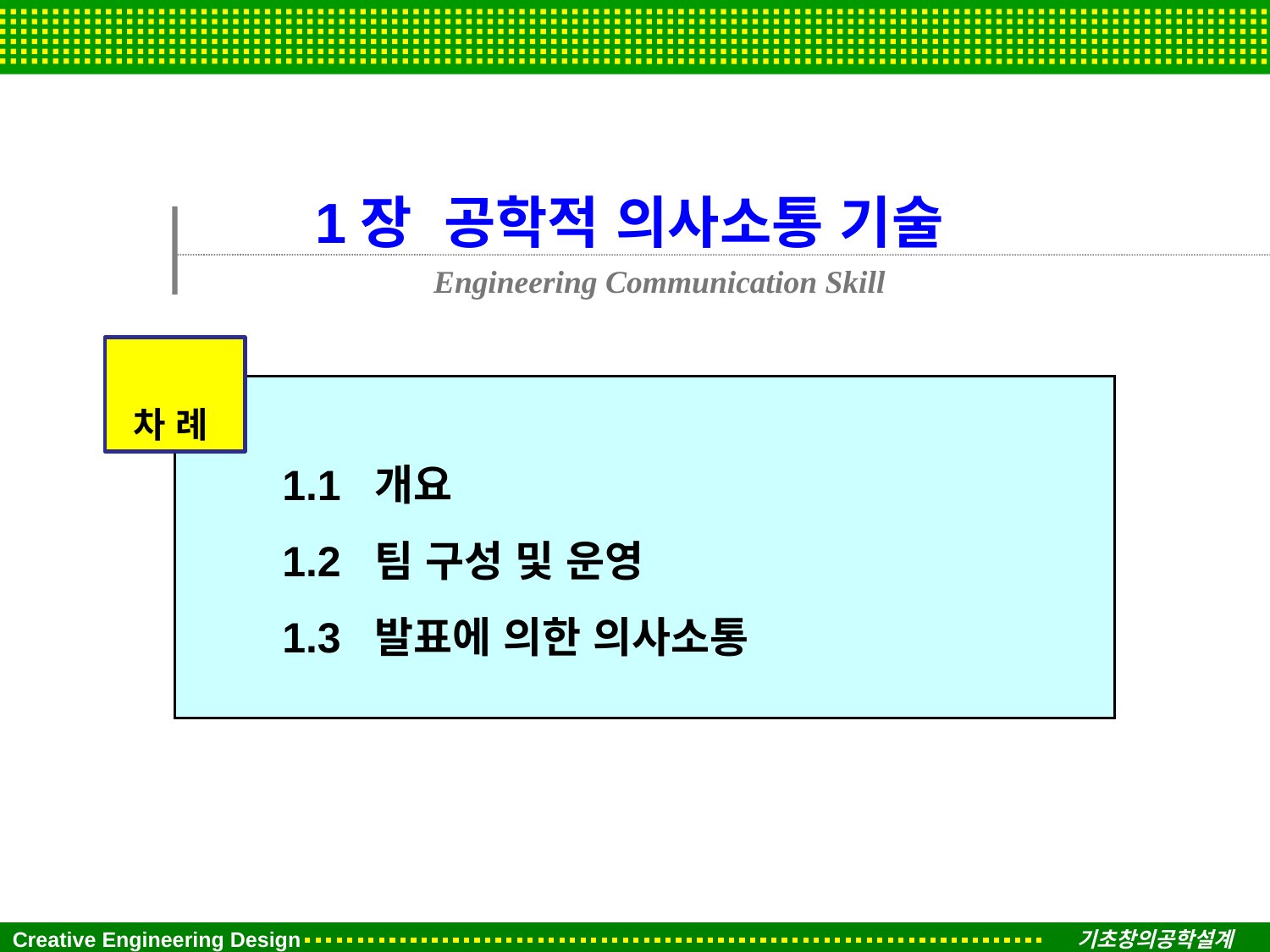

# 1장  공학적 의사소통 기술
  Engineering Communication Skill

 차 례

        1.1  개요
        1.2  팀 구성 및 운영
        1.3  발표에 의한 의사소통